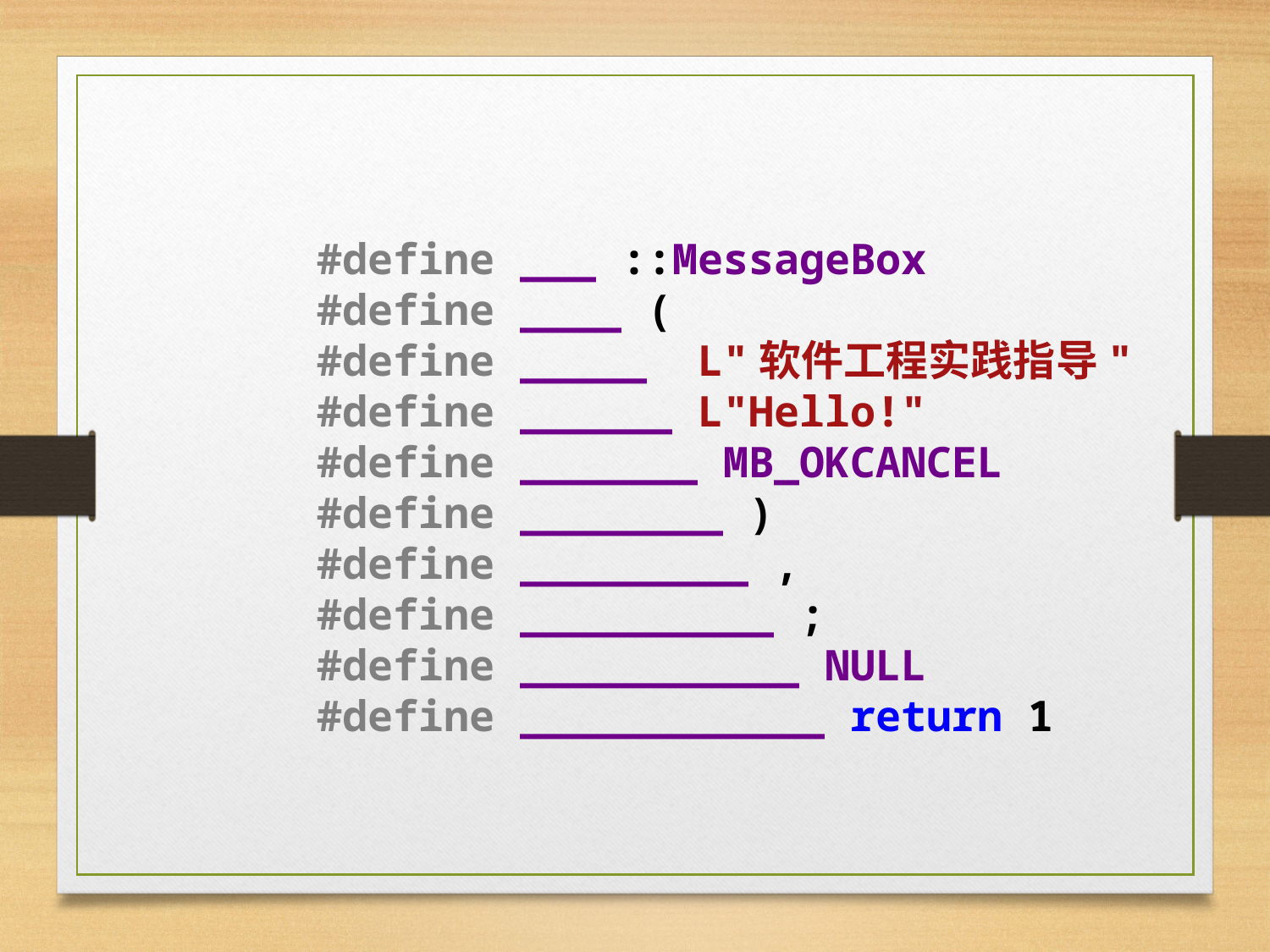

#define ___ ::MessageBox
#define ____ (
#define _____  L"软件工程实践指导"
#define ______ L"Hello!"
#define _______ MB_OKCANCEL
#define ________ )
#define _________ ,
#define __________ ;
#define ___________ NULL
#define ____________ return 1